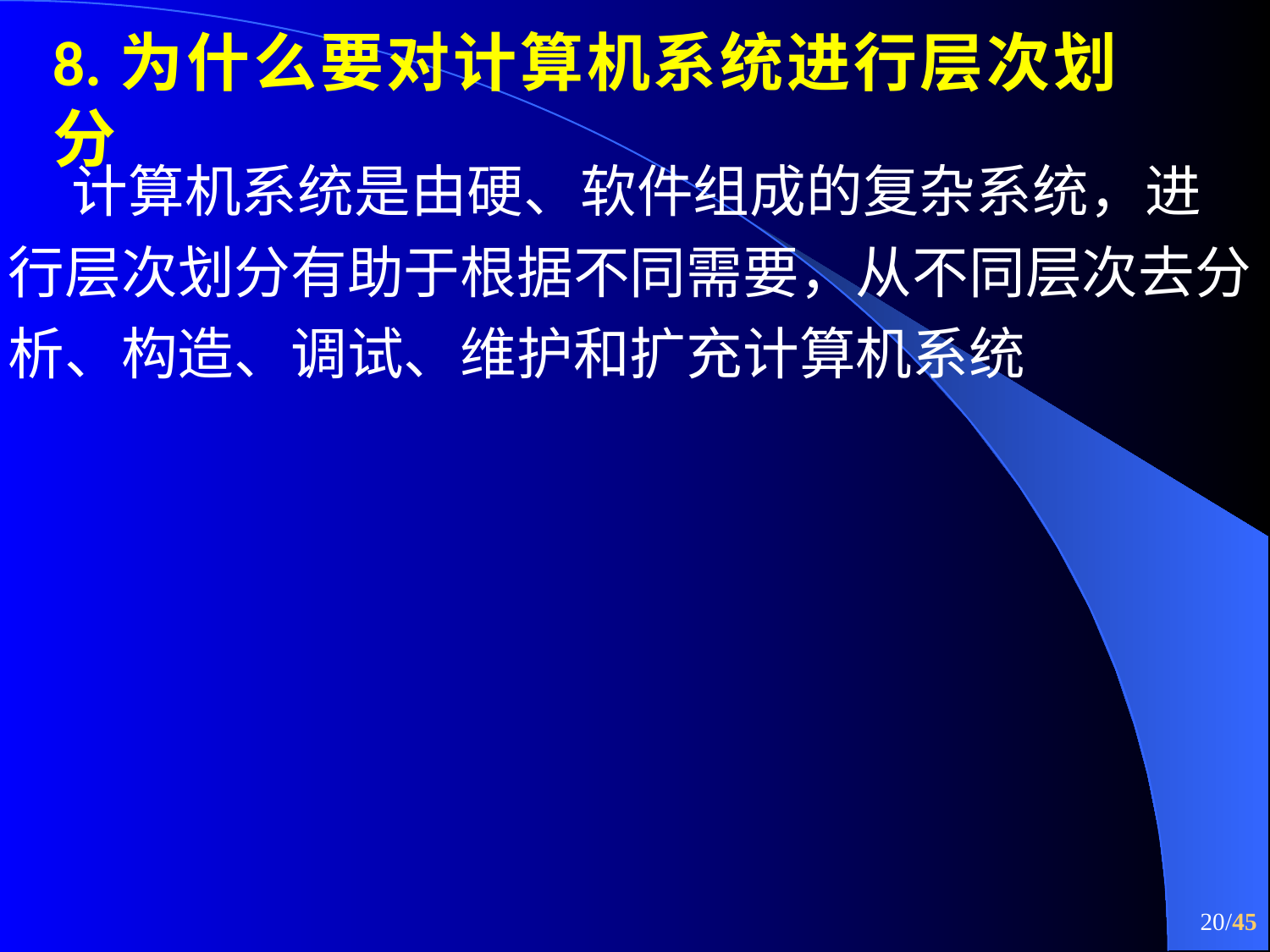

8.为什么要对计算机系统进行层次划分
计算机系统是由硬、软件组成的复杂系统，进行层次划分有助于根据不同需要，从不同层次去分析、构造、调试、维护和扩充计算机系统
20/45